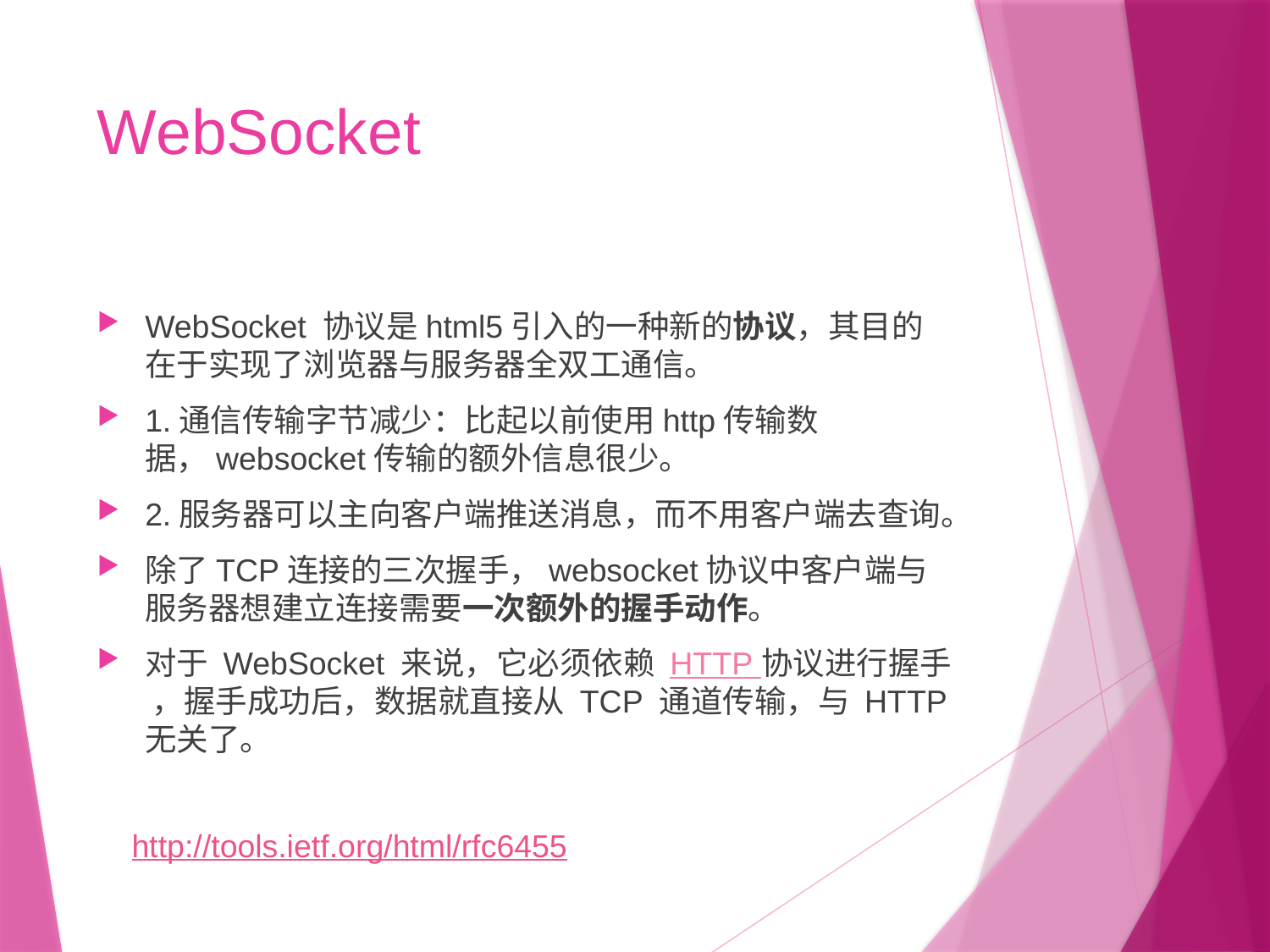

# WebSocket
WebSocket 协议是html5引入的一种新的协议，其目的在于实现了浏览器与服务器全双工通信。
1.通信传输字节减少：比起以前使用http传输数据，websocket传输的额外信息很少。
2.服务器可以主向客户端推送消息，而不用客户端去查询。
除了TCP连接的三次握手，websocket协议中客户端与服务器想建立连接需要一次额外的握手动作。
对于 WebSocket 来说，它必须依赖 HTTP 协议进行握手 ，握手成功后，数据就直接从 TCP 通道传输，与 HTTP 无关了。
http://tools.ietf.org/html/rfc6455